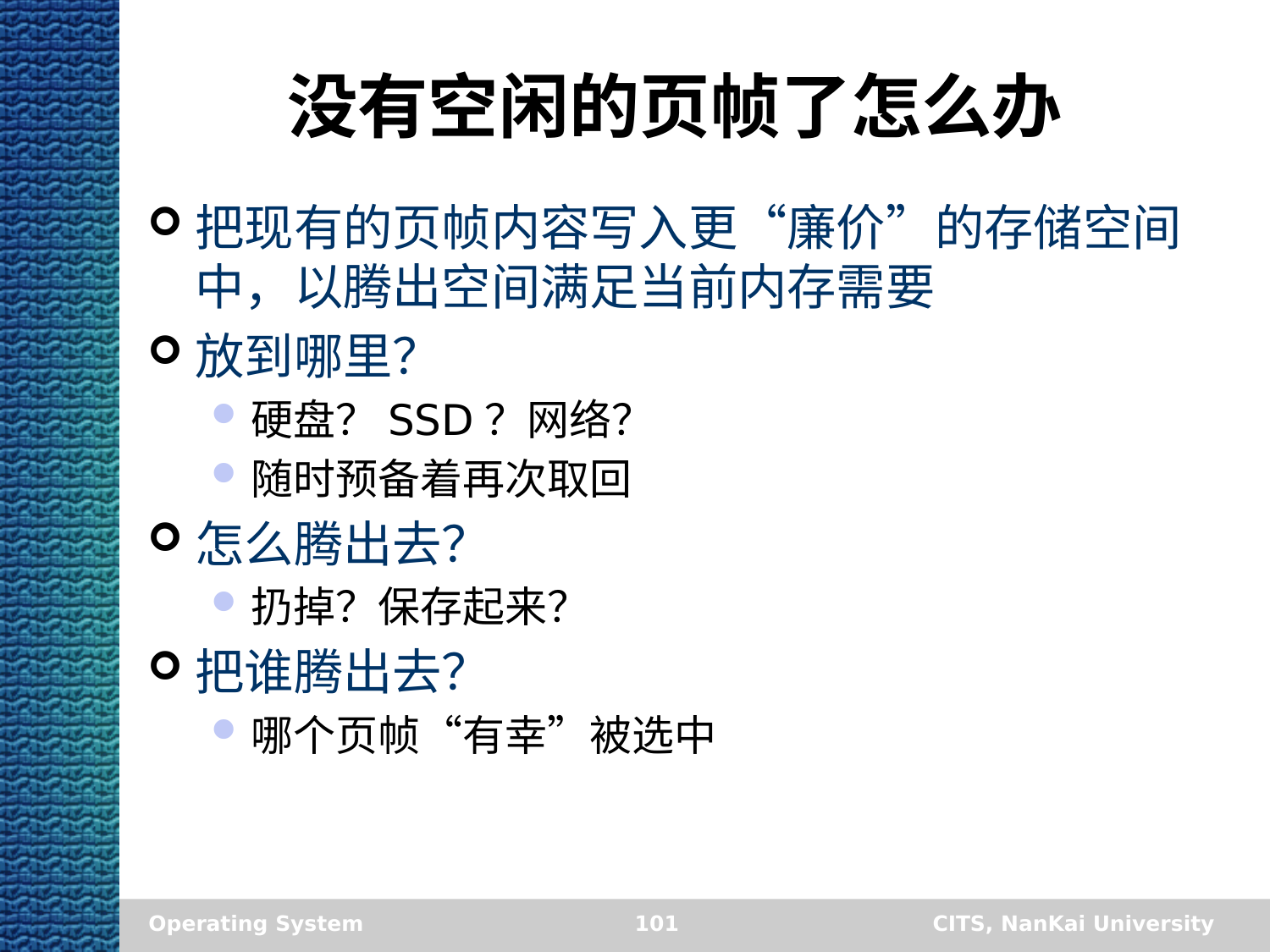

# 没有空闲的页帧了怎么办
把现有的页帧内容写入更“廉价”的存储空间中，以腾出空间满足当前内存需要
放到哪里？
硬盘？SSD？网络？
随时预备着再次取回
怎么腾出去？
扔掉？保存起来？
把谁腾出去？
哪个页帧“有幸”被选中

Operating System
101
CITS, NanKai University